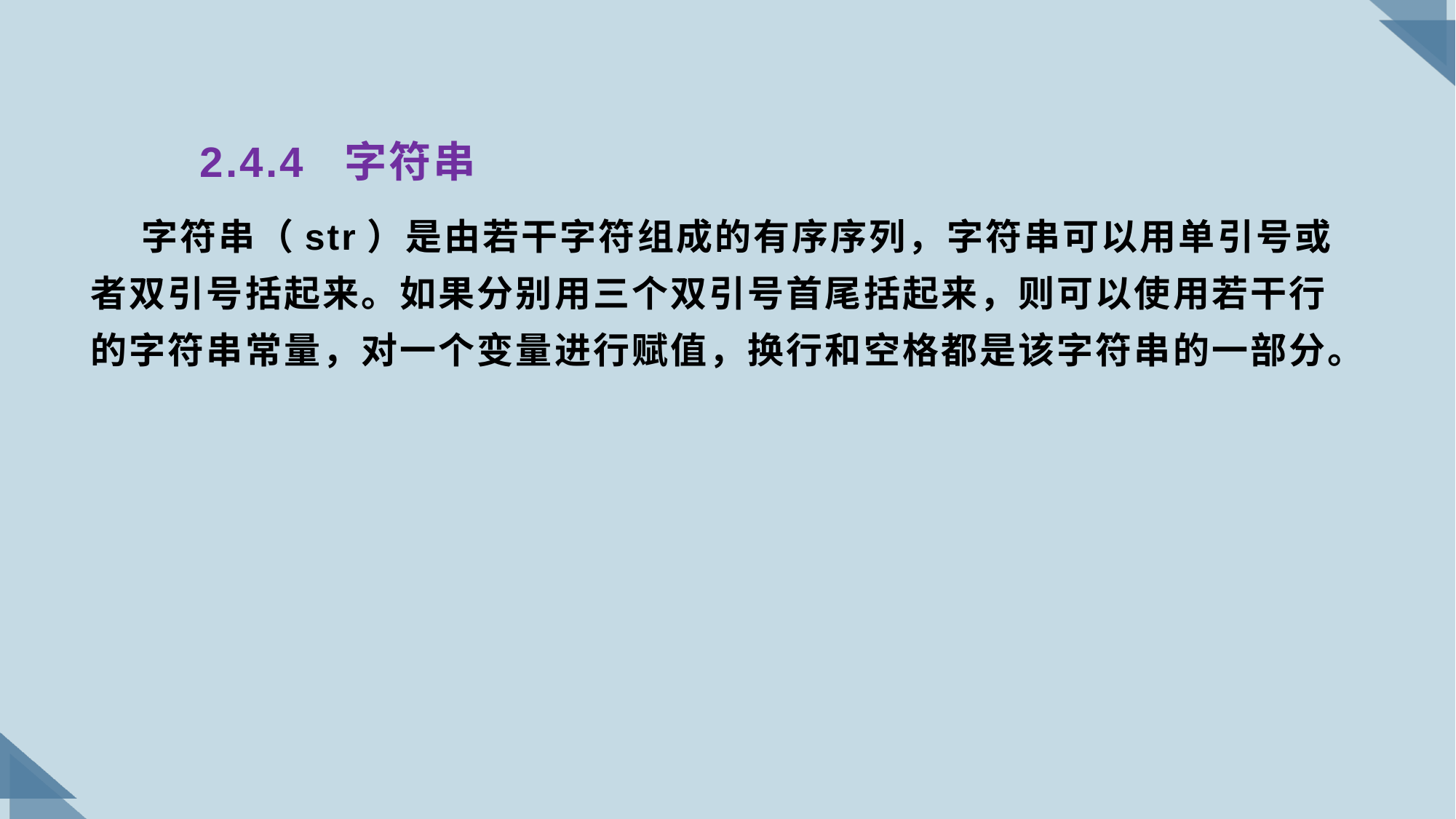

2.4.4  字符串
    字符串（str）是由若干字符组成的有序序列，字符串可以用单引号或者双引号括起来。如果分别用三个双引号首尾括起来，则可以使用若干行的字符串常量，对一个变量进行赋值，换行和空格都是该字符串的一部分。